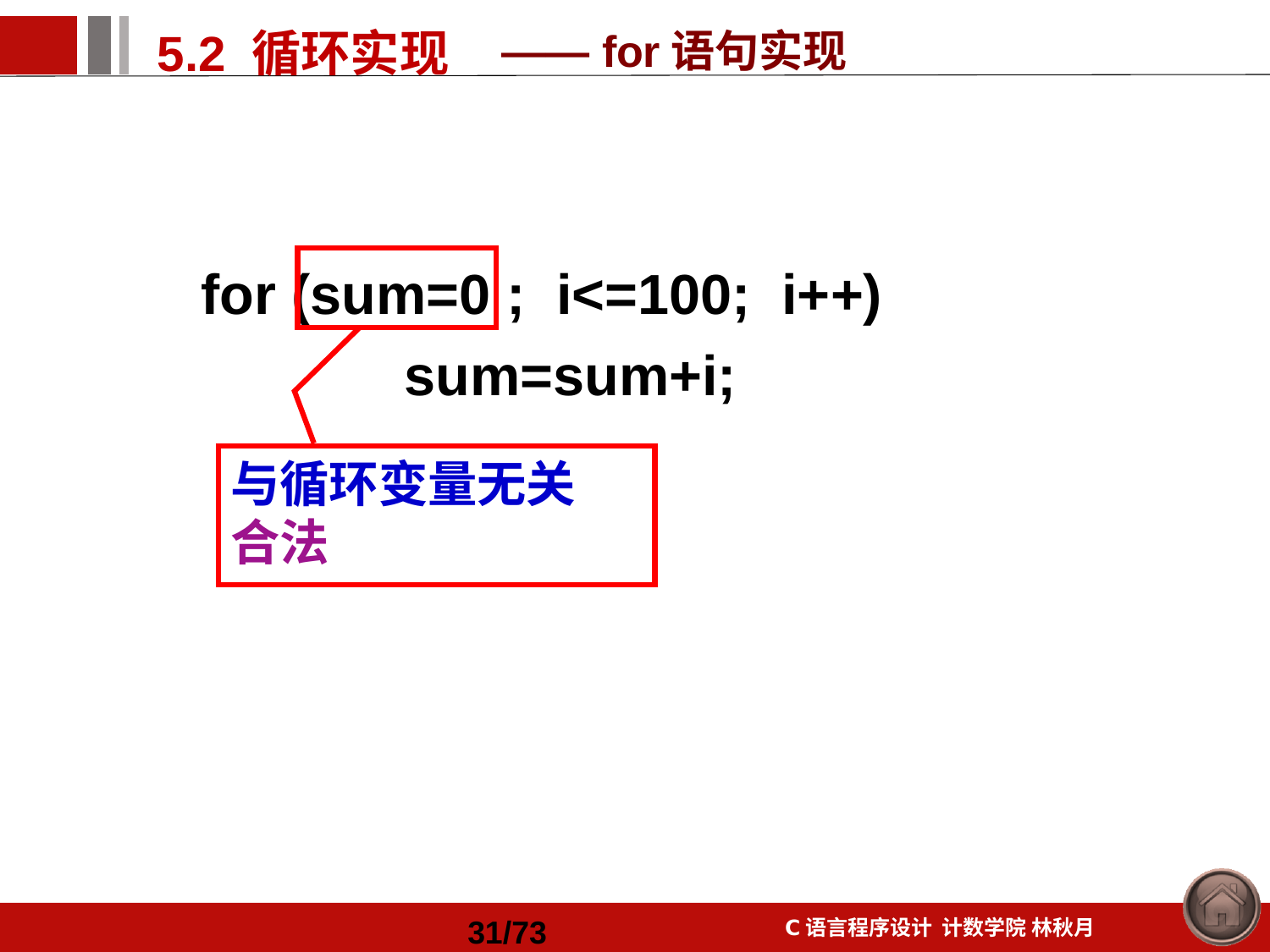

—— for语句实现
for (sum=0 ;  i<=100;  i++)
             sum=sum+i;

与循环变量无关
合法